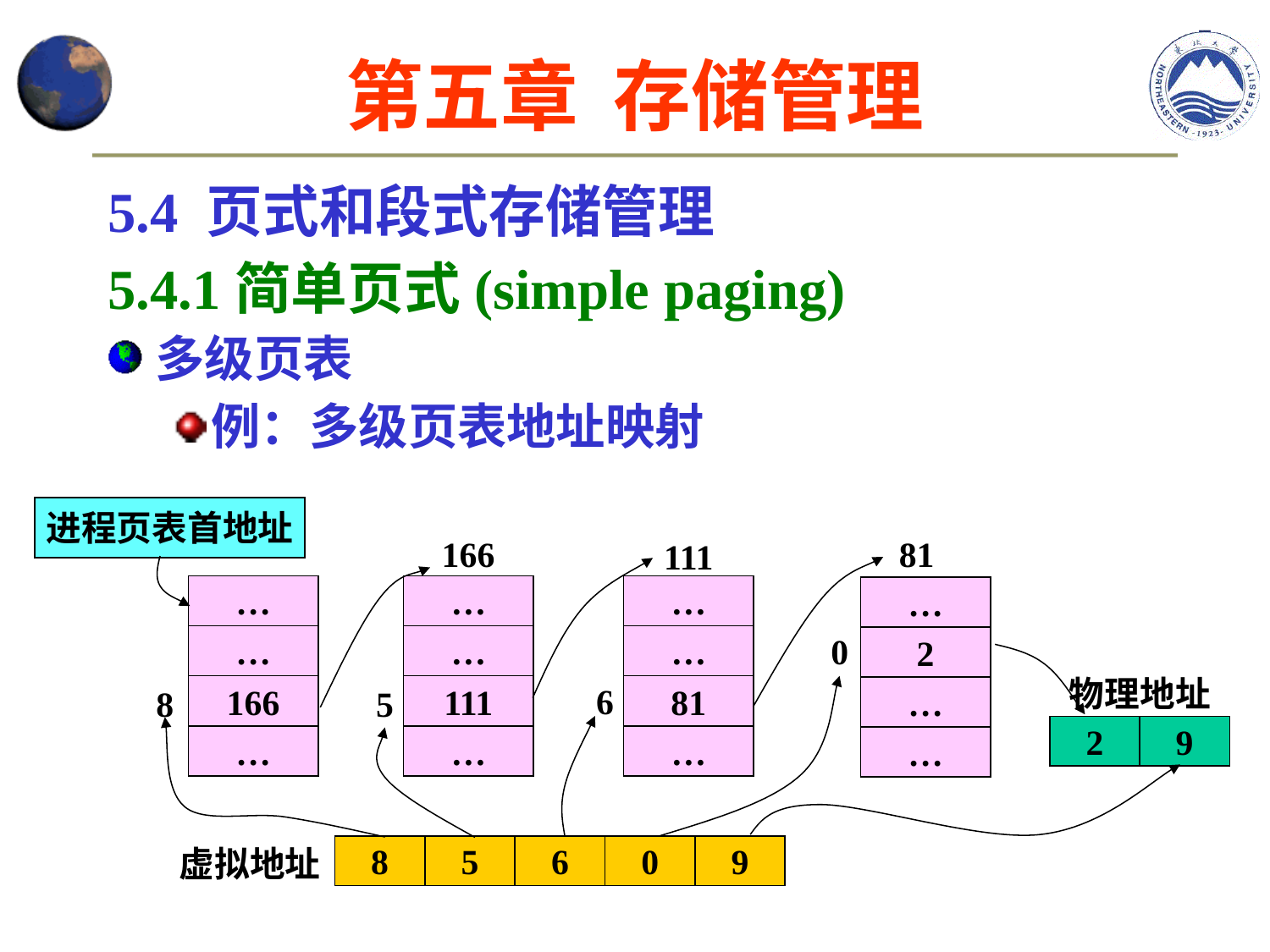

第五章  存储管理
5.4 页式和段式存储管理
5.4.1简单页式(simple paging)
多级页表
例：多级页表地址映射
进程页表首地址
166
…
…
111
…

81

…
2
…
…
111

…
…
81
…

…
…
166
…
0

2
9

物理地址
6

8

5

虚拟地址
8
5
6
0
9